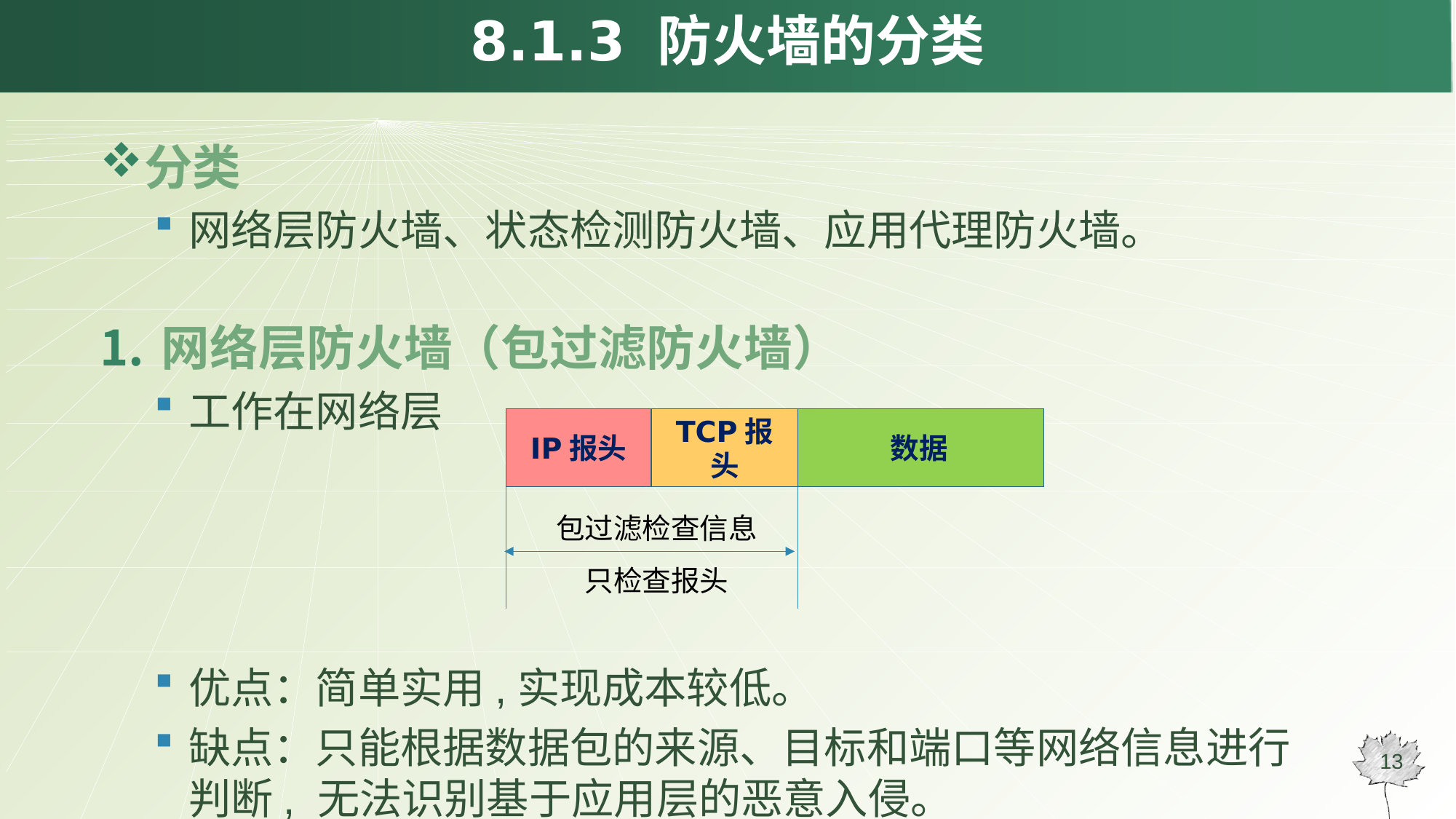

# 8.1.3 防火墙的分类
分类
网络层防火墙、状态检测防火墙、应用代理防火墙。

网络层防火墙（包过滤防火墙）
工作在网络层

优点：简单实用,实现成本较低。
缺点：只能根据数据包的来源、目标和端口等网络信息进行判断, 无法识别基于应用层的恶意入侵。

IP报头
TCP报头
数据
包过滤检查信息
只检查报头
13